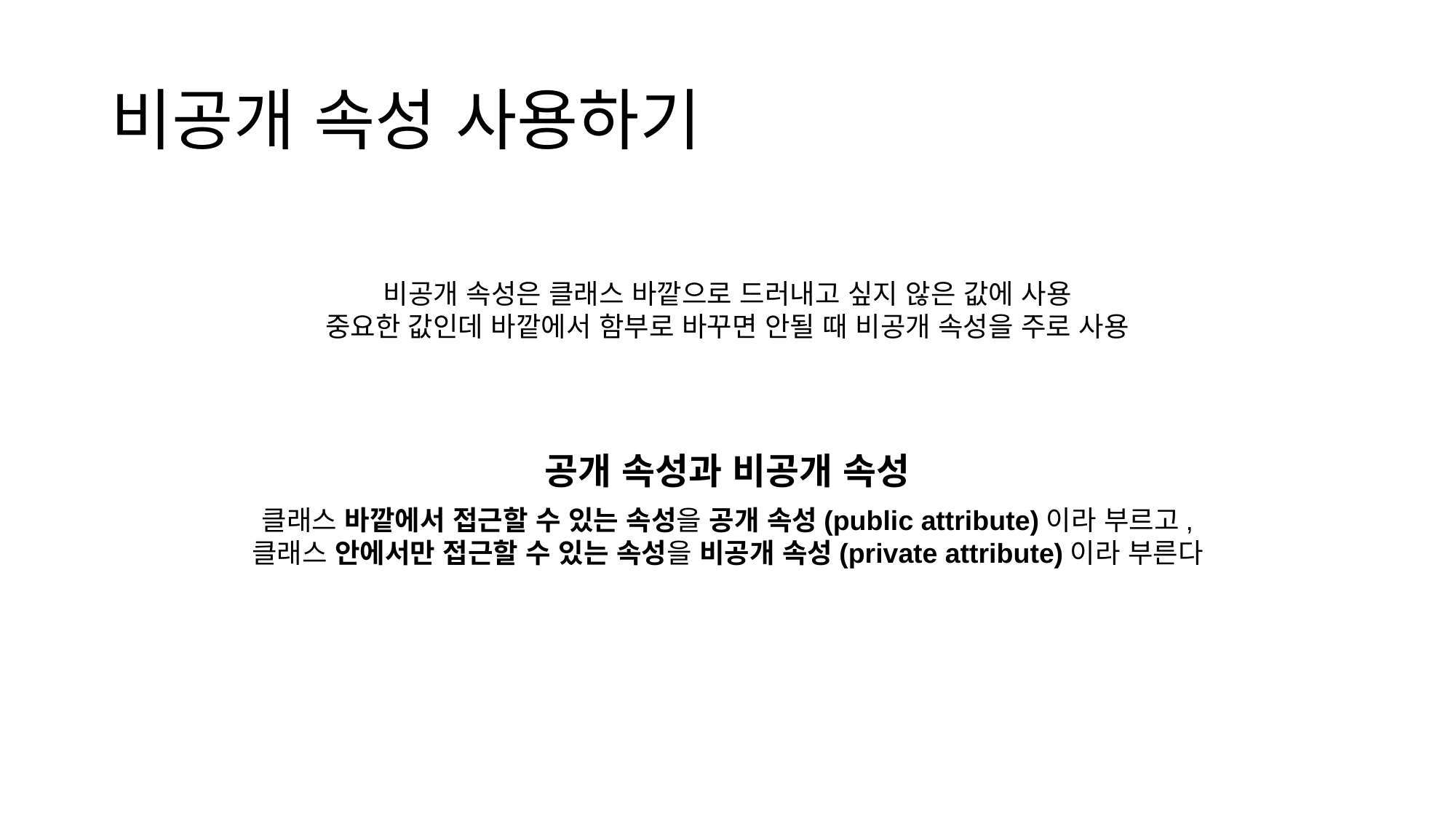

# 비공개 속성 사용하기
비공개 속성은 클래스 바깥으로 드러내고 싶지 않은 값에 사용
중요한 값인데 바깥에서 함부로 바꾸면 안될 때 비공개 속성을 주로 사용
공개 속성과 비공개 속성
클래스 바깥에서 접근할 수 있는 속성을 공개 속성(public attribute)이라 부르고,
클래스 안에서만 접근할 수 있는 속성을 비공개 속성(private attribute)이라 부른다